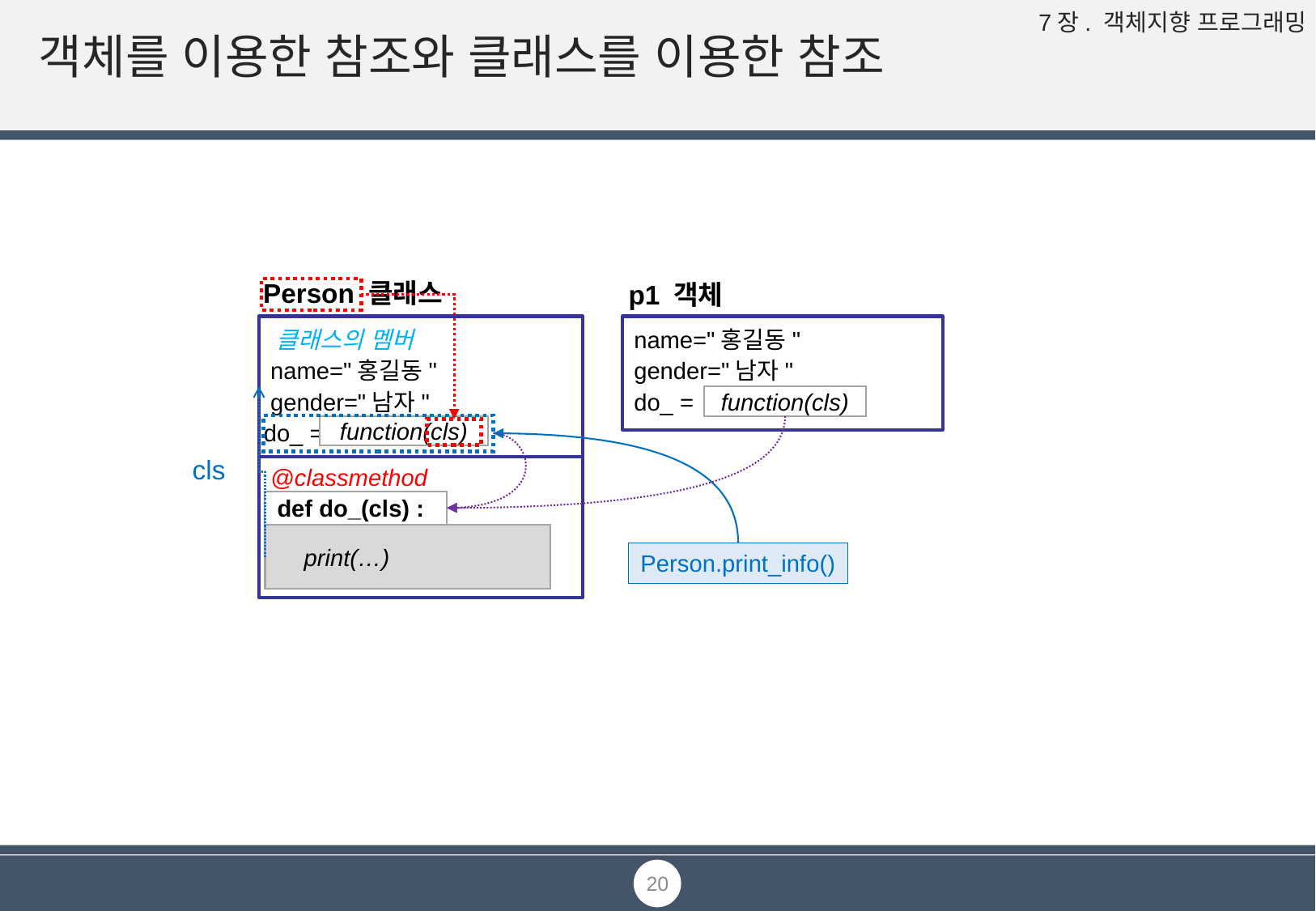

# 객체를 이용한 참조와 클래스를 이용한 참조

Person 클래스
p1 객체

 클래스의 멤버
 name="홍길동"
 gender="남자"
do_ =
 name="홍길동"
 gender="남자"
 do_ =
function(cls)

function(cls)

cls
 @classmethod
def do_(cls) :
    print(…)
Person.print_info()
20